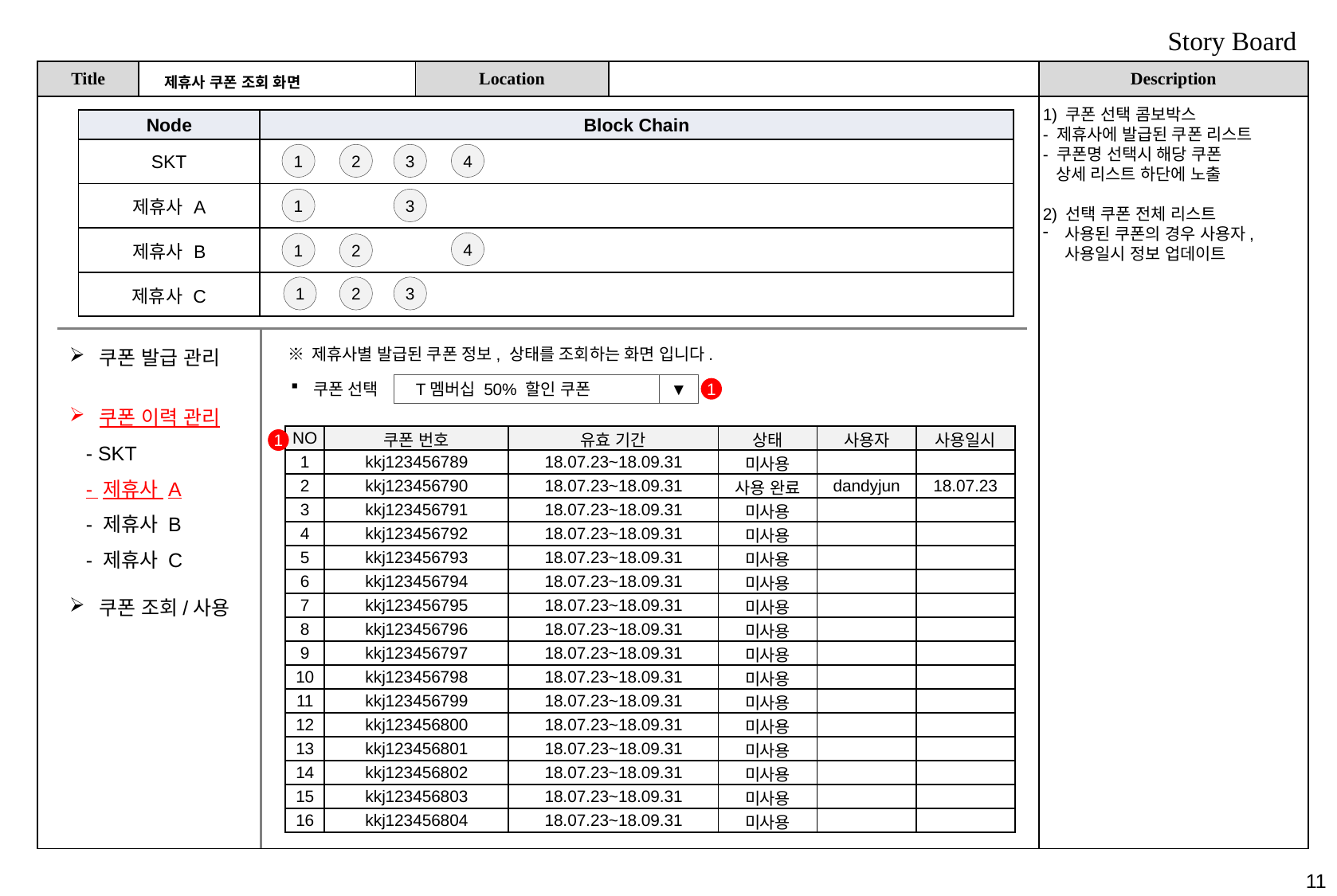

제휴사 쿠폰 조회 화면

1) 쿠폰 선택 콤보박스
- 제휴사에 발급된 쿠폰 리스트
- 쿠폰명 선택시 해당 쿠폰
  상세 리스트 하단에 노출

2) 선택 쿠폰 전체 리스트
사용된 쿠폰의 경우 사용자, 사용일시 정보 업데이트
| Node | Block Chain |
| --- | --- |
| SKT |  |
| 제휴사 A |  |
| 제휴사 B |  |
| 제휴사 C |  |
1
2
3
4
3
1
4
1
2
1
2
3
※ 제휴사별 발급된 쿠폰 정보, 상태를 조회하는 화면 입니다.
쿠폰 발급 관리

쿠폰 이력 관리
   - SKT
   - 제휴사 A
   - 제휴사 B
   - 제휴사 C

쿠폰 조회/사용
T멤버십 50% 할인 쿠폰
쿠폰 선택

▼
1
| NO | 쿠폰 번호 | 유효 기간 | 상태 | 사용자 | 사용일시 |
| --- | --- | --- | --- | --- | --- |
| 1 | kkj123456789 | 18.07.23~18.09.31 | 미사용 |  |  |
| 2 | kkj123456790 | 18.07.23~18.09.31 | 사용 완료 | dandyjun | 18.07.23 |
| 3 | kkj123456791 | 18.07.23~18.09.31 | 미사용 |  |  |
| 4 | kkj123456792 | 18.07.23~18.09.31 | 미사용 |  |  |
| 5 | kkj123456793 | 18.07.23~18.09.31 | 미사용 |  |  |
| 6 | kkj123456794 | 18.07.23~18.09.31 | 미사용 |  |  |
| 7 | kkj123456795 | 18.07.23~18.09.31 | 미사용 |  |  |
| 8 | kkj123456796 | 18.07.23~18.09.31 | 미사용 |  |  |
| 9 | kkj123456797 | 18.07.23~18.09.31 | 미사용 |  |  |
| 10 | kkj123456798 | 18.07.23~18.09.31 | 미사용 |  |  |
| 11 | kkj123456799 | 18.07.23~18.09.31 | 미사용 |  |  |
| 12 | kkj123456800 | 18.07.23~18.09.31 | 미사용 |  |  |
| 13 | kkj123456801 | 18.07.23~18.09.31 | 미사용 |  |  |
| 14 | kkj123456802 | 18.07.23~18.09.31 | 미사용 |  |  |
| 15 | kkj123456803 | 18.07.23~18.09.31 | 미사용 |  |  |
| 16 | kkj123456804 | 18.07.23~18.09.31 | 미사용 |  |  |
1